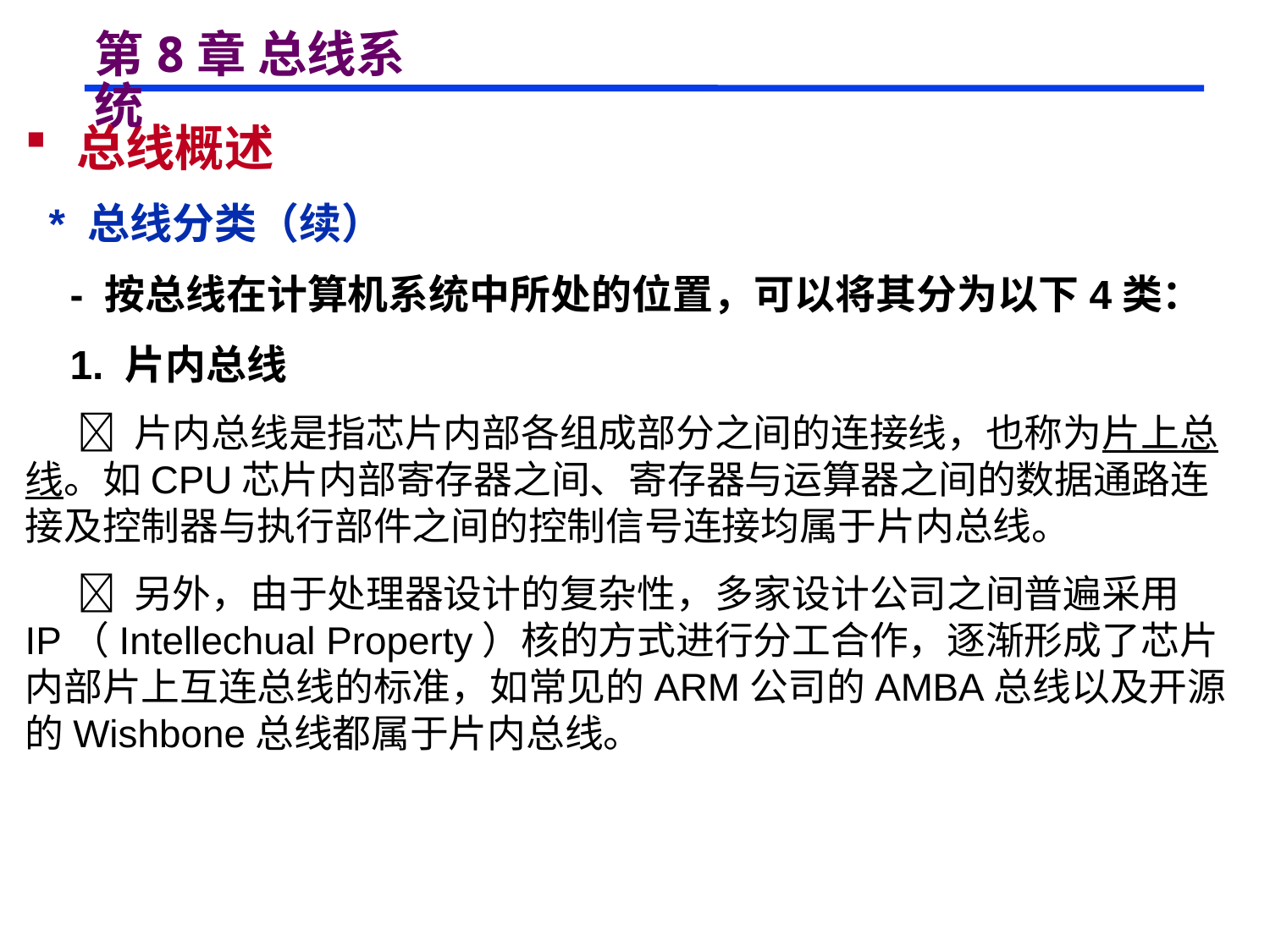

# 第8章 总线系统
 总线概述
  * 总线分类（续）
    - 按总线在计算机系统中所处的位置，可以将其分为以下4类：
    1. 片内总线
      • 片内总线是指芯片内部各组成部分之间的连接线，也称为片上总线。如CPU芯片内部寄存器之间、寄存器与运算器之间的数据通路连接及控制器与执行部件之间的控制信号连接均属于片内总线。
      • 另外，由于处理器设计的复杂性，多家设计公司之间普遍采用IP（Intellechual Property）核的方式进行分工合作，逐渐形成了芯片内部片上互连总线的标准，如常见的ARM公司的AMBA总线以及开源的Wishbone总线都属于片内总线。